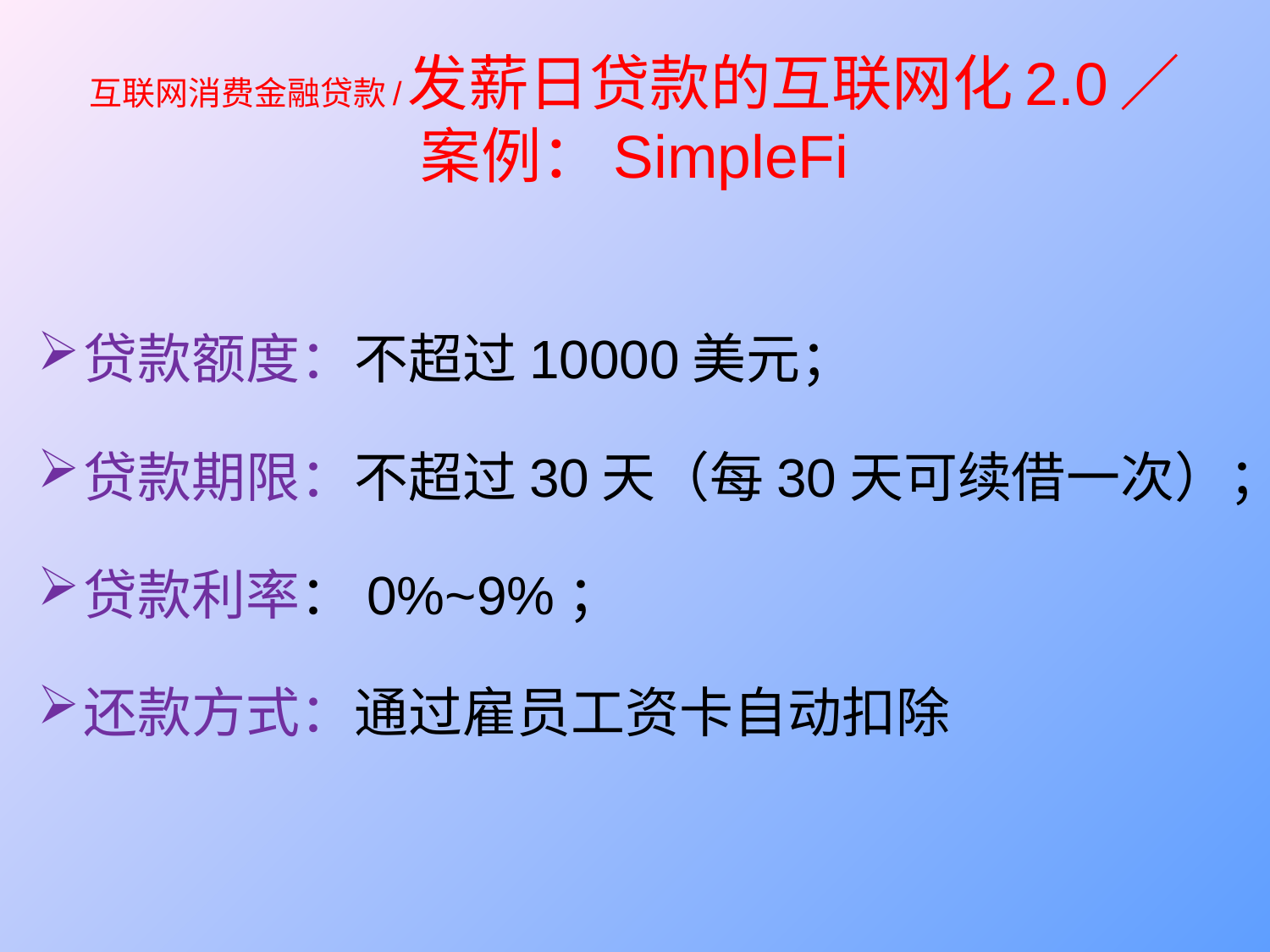

# 互联网消费金融贷款/发薪日贷款的互联网化2.0／案例：SimpleFi
贷款额度：不超过10000美元；
贷款期限：不超过30天（每30天可续借一次）；
贷款利率：0%~9%；
还款方式：通过雇员工资卡自动扣除